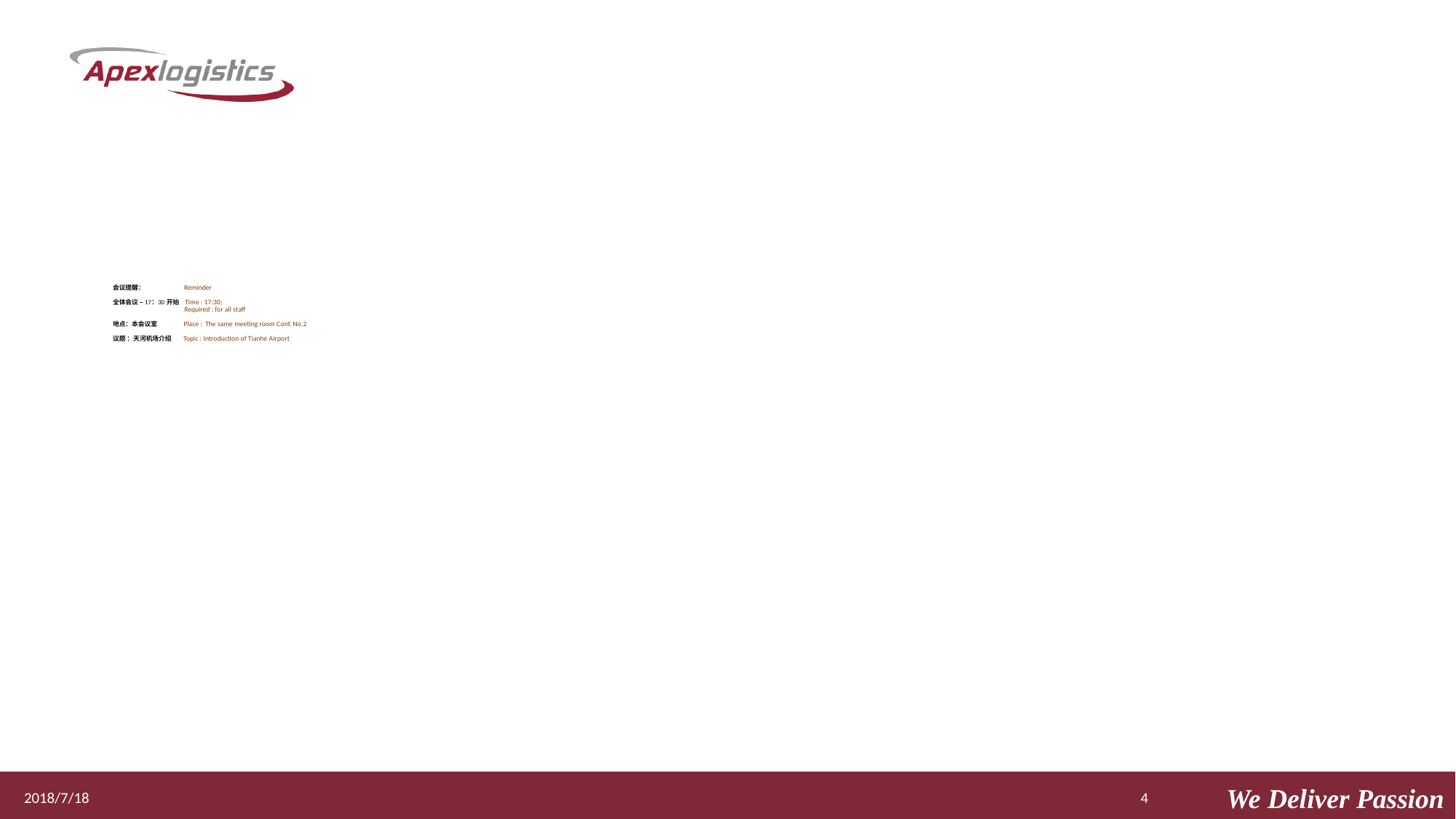

# 会议提醒：                           Reminder 全体会议 – 17：30 开始    Time : 17:30; Required : for all staff 地点：本会议室                  Place :  The same meeting room Conf. No.2 议题 ：天河机场介绍        Topic : Introduction of Tianhe Airport
2018/7/18
4